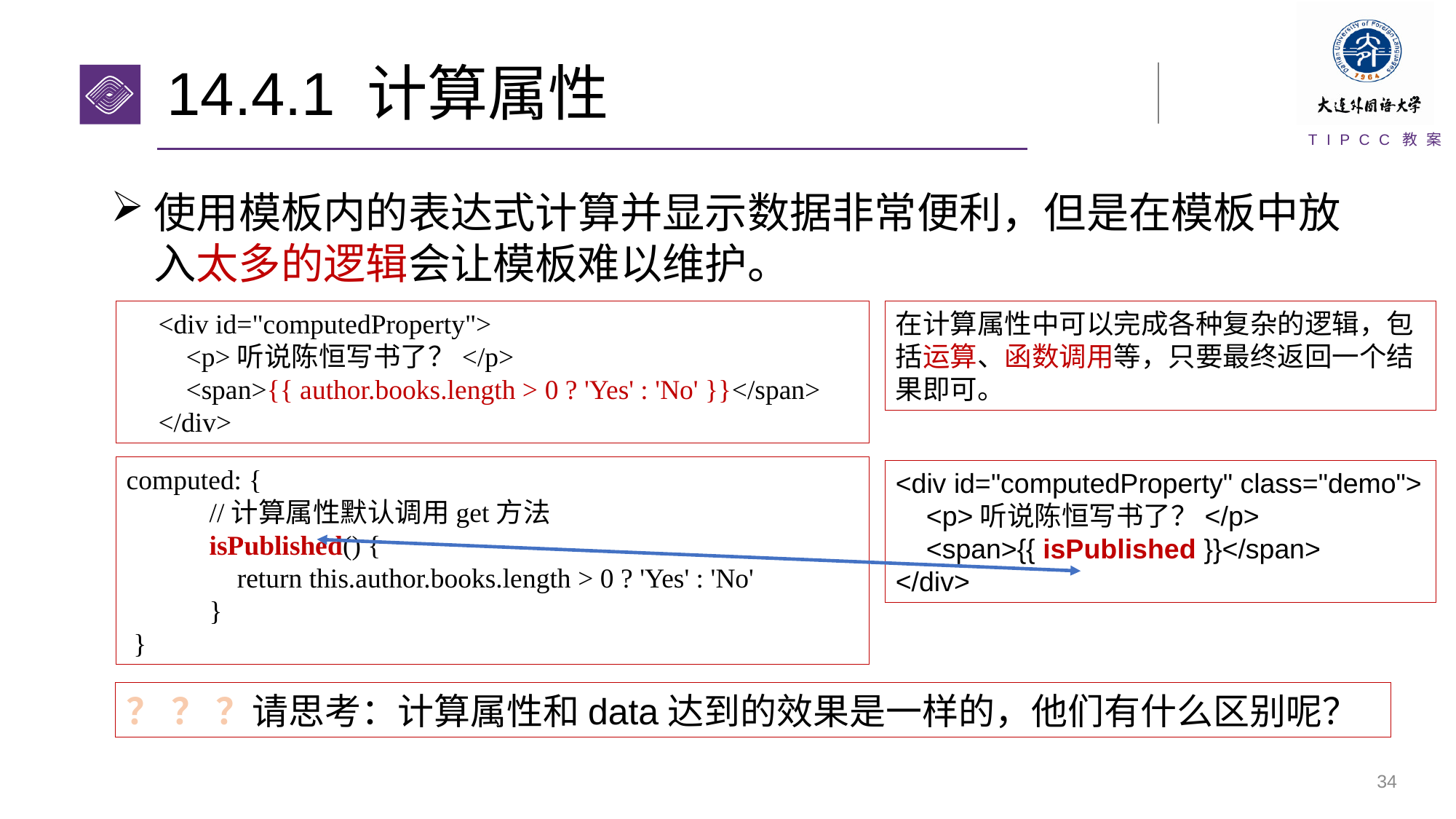

# 14.4.1 计算属性
使用模板内的表达式计算并显示数据非常便利，但是在模板中放入太多的逻辑会让模板难以维护。

<div id="computedProperty">
    <p>听说陈恒写书了？</p>
    <span>{{ author.books.length > 0 ? 'Yes' : 'No' }}</span>
</div>
在计算属性中可以完成各种复杂的逻辑，包括运算、函数调用等，只要最终返回一个结果即可。
computed: {
            //计算属性默认调用get方法
            isPublished() {
                return this.author.books.length > 0 ? 'Yes' : 'No'
            }
 }
<div id="computedProperty" class="demo">
    <p>听说陈恒写书了？</p>
    <span>{{ isPublished }}</span>
</div>
？ ？ ？请思考：计算属性和data达到的效果是一样的，他们有什么区别呢？
34